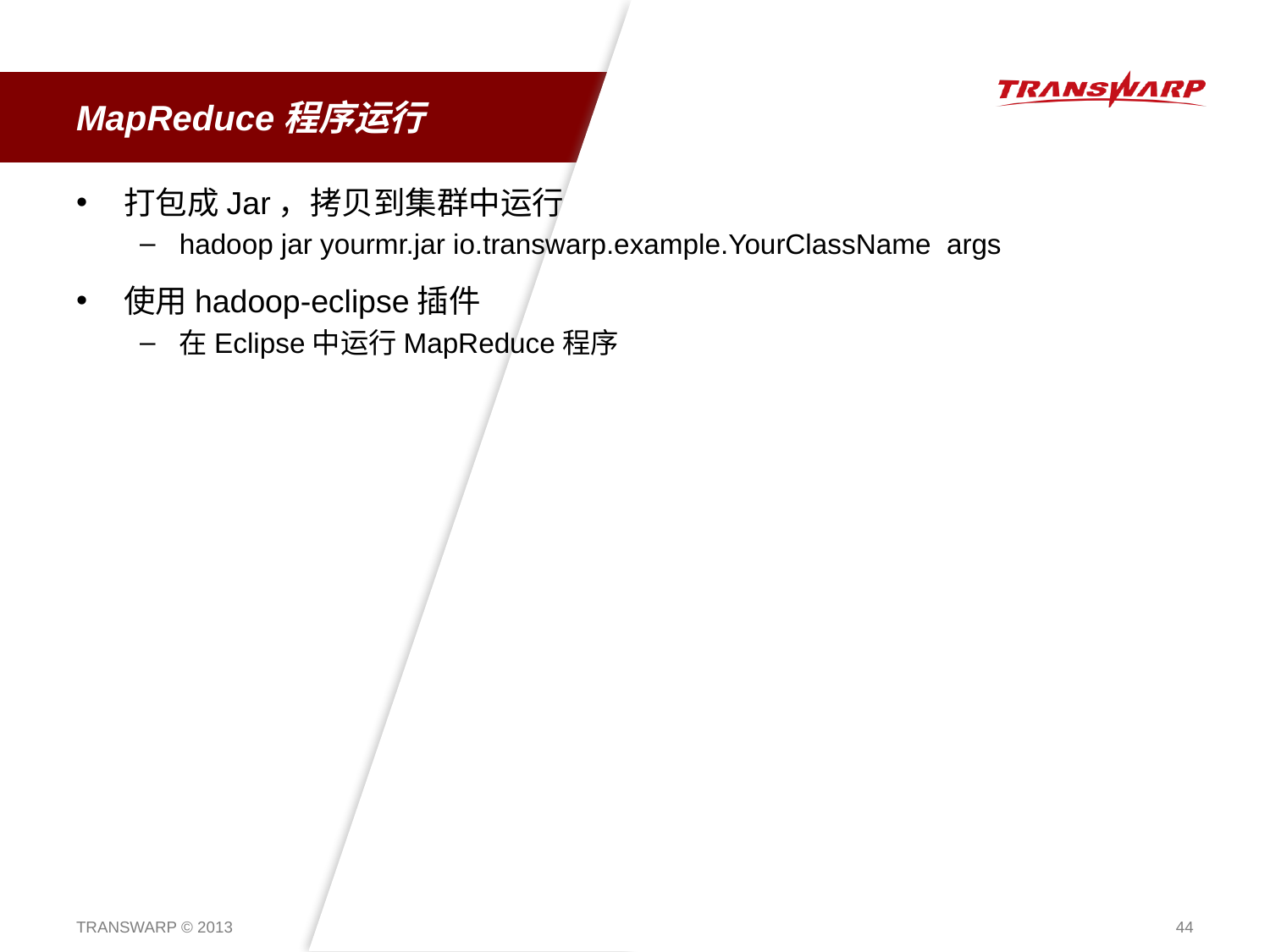

# MapReduce程序运行
打包成Jar，拷贝到集群中运行
hadoop jar yourmr.jar io.transwarp.example.YourClassName  args
使用hadoop-eclipse插件
在Eclipse中运行MapReduce程序
TRANSWARP © 2013
44